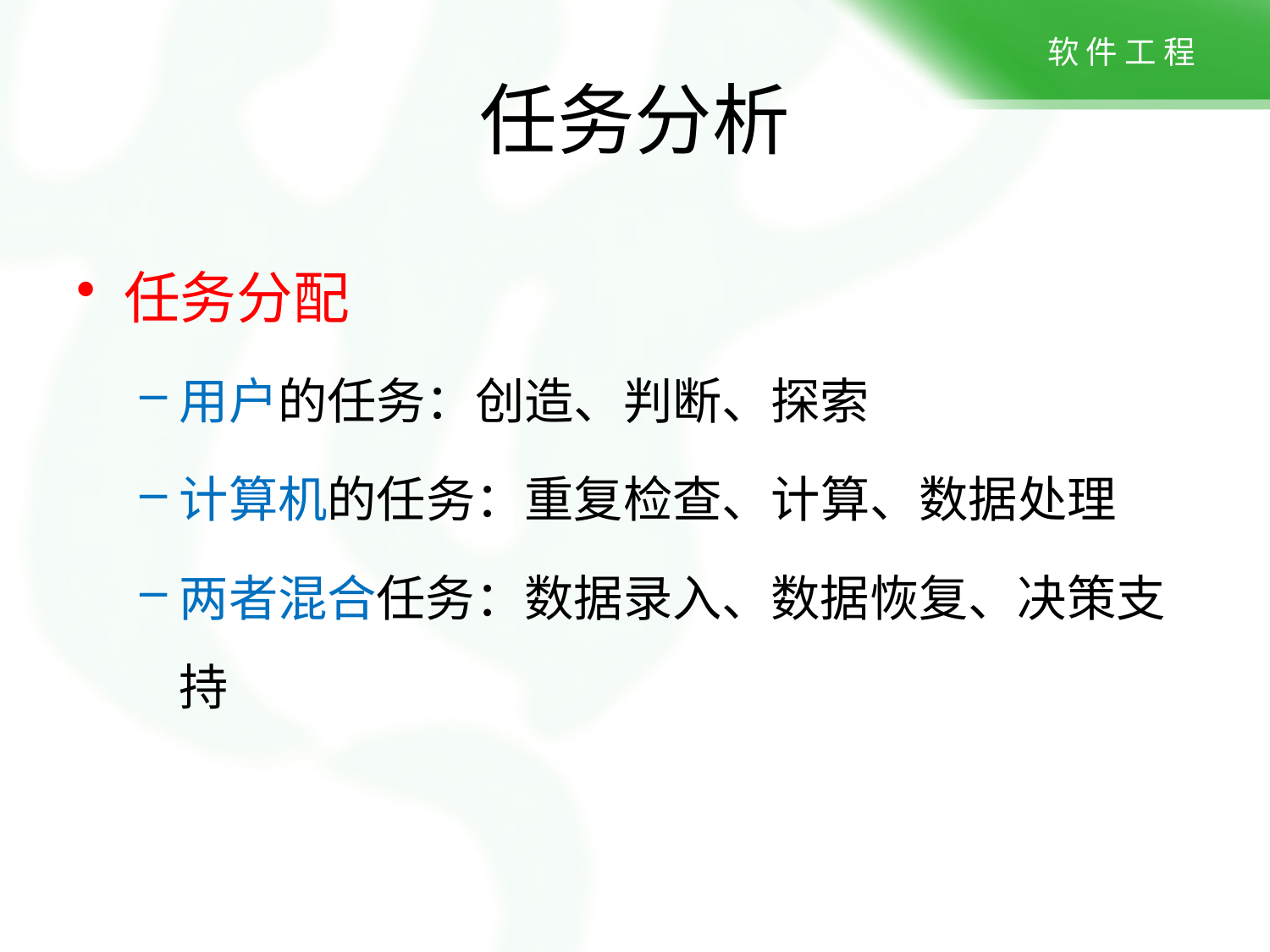

# 任务分析
任务分配
用户的任务：创造、判断、探索
计算机的任务：重复检查、计算、数据处理
两者混合任务：数据录入、数据恢复、决策支持